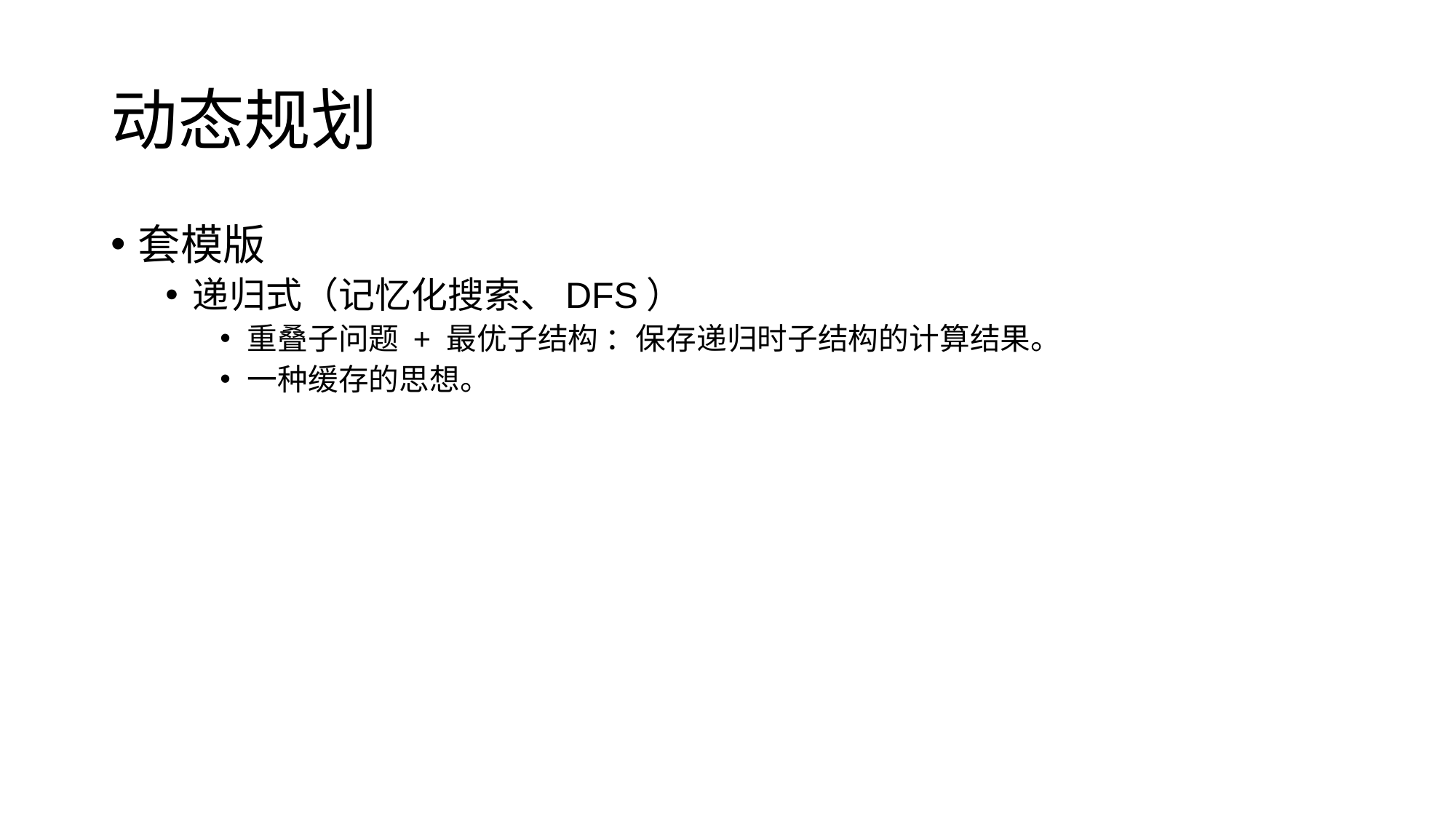

# 动态规划
套模版
递归式（记忆化搜索、DFS）
重叠子问题 + 最优子结构 ：保存递归时子结构的计算结果。
一种缓存的思想。